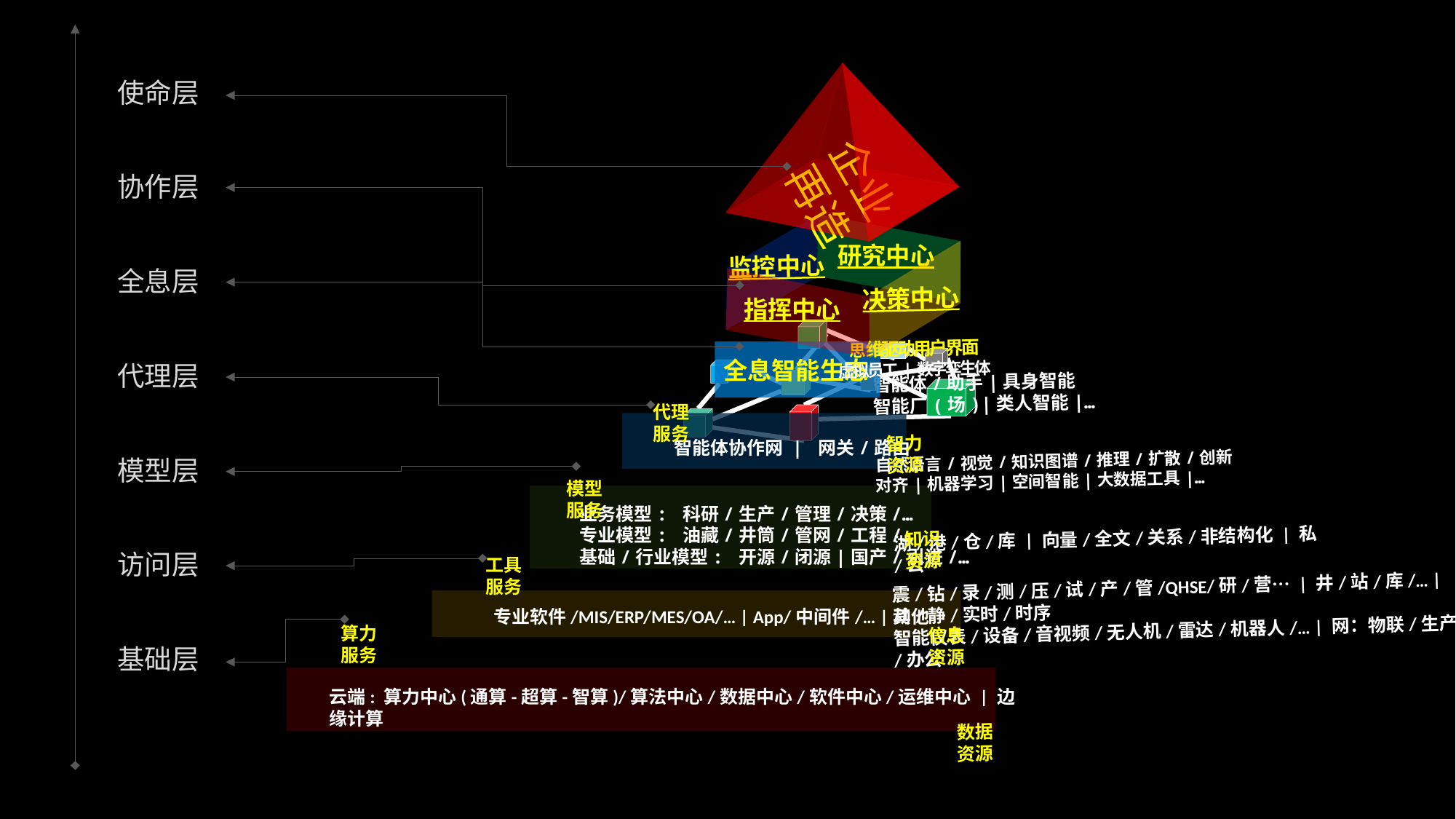

企业
再造
使命层
协作层

研究中心

监控中心
全息层

决策中心
指挥中心

思维驱动用户界面
虚拟员工|数字孪生体
全息智能生态

代理层
智能体/助手|具身智能
智能厂(场)|类人智能|…
代理
服务
智能体协作网 | 网关/路由
智力
资源
自然语言/视觉/知识图谱/推理/扩散/创新
对齐|机器学习|空间智能|大数据工具|…
模型层
模型
服务

业务模型: 科研/生产/管理/决策/…
专业模型: 油藏/井筒/管网/工程/…
基础/行业模型: 开源/闭源|国产/引进/…
湖/港/仓/库 | 向量/全文/关系/非结构化 | 私/公
知识
资源
访问层
工具
服务
专业软件/MIS/ERP/MES/OA/… | App/中间件/… |其他

震/钻/录/测/压/试/产/管/QHSE/研/营… | 井/站/库/… | 动/静/实时/时序
智能仪表/设备/音视频/无人机/雷达/机器人/… | 网：物联/生产/办公

算力
服务
信息
资源
基础层

云端: 算力中心(通算-超算-智算)/算法中心/数据中心/软件中心/运维中心 | 边缘计算
数据
资源